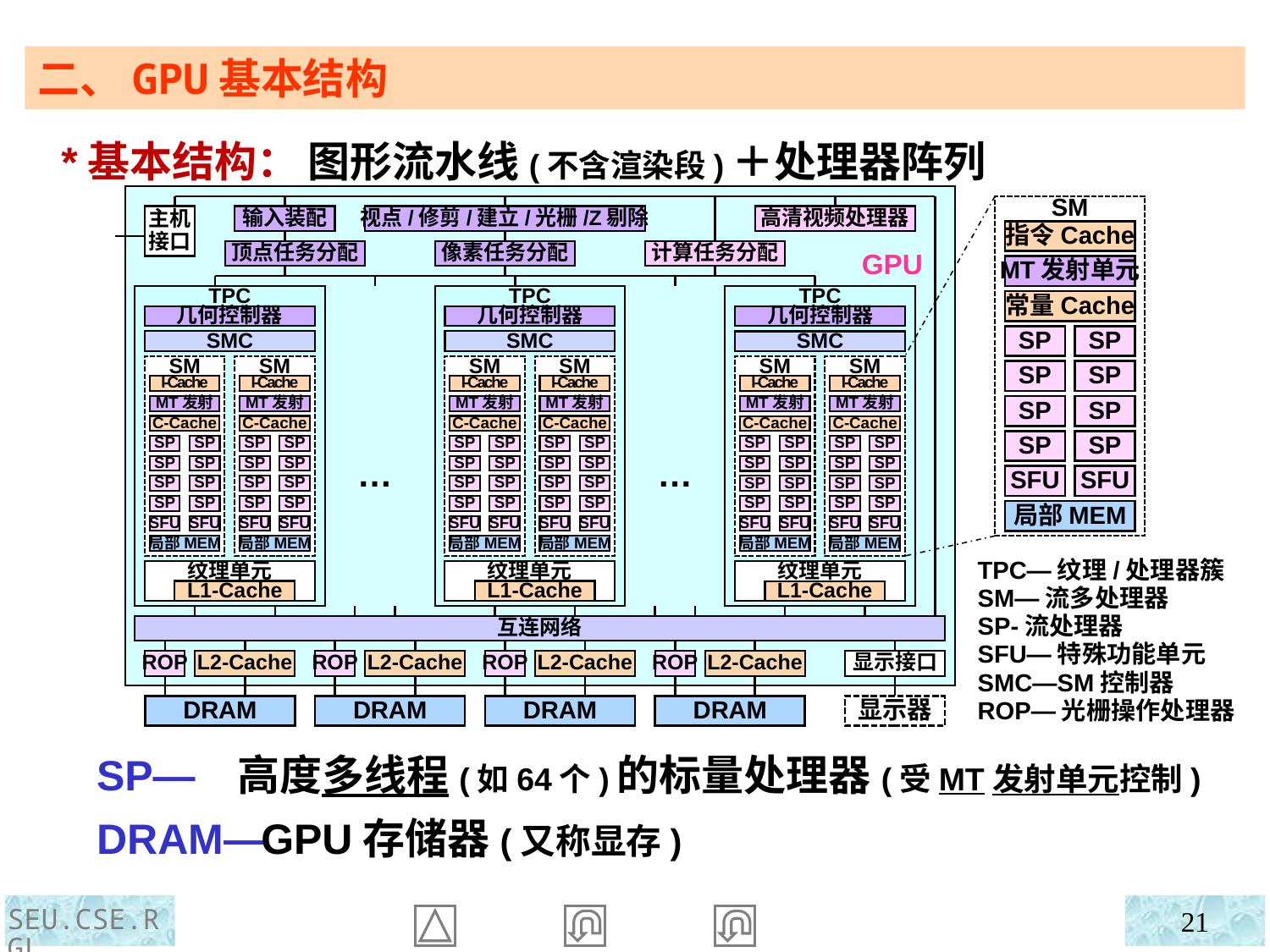

二、GPU基本结构
  *基本结构：

     SP—
     DRAM—
图形流水线(不含渲染段)＋处理器阵列

GPU
SM
指令Cache
MT发射单元
常量Cache
SP
SP
SP
SP
SP
SP
SP
SP
SFU
SFU
局部MEM
主机接口
输入装配
视点/修剪/建立/光栅/Z剔除
高清视频处理器
顶点任务分配
像素任务分配
计算任务分配
TPC
TPC
TPC
几何控制器
几何控制器
几何控制器
SMC
SMC
SMC
SM
SM
SM
SM
SM
SM
I-Cache
I-Cache
I-Cache
I-Cache
I-Cache
I-Cache
MT发射
MT发射
MT发射
MT发射
MT发射
MT发射
C-Cache
C-Cache
C-Cache
C-Cache
C-Cache
C-Cache
SP
SP
SP
SP
SP
SP
SP
SP
SP
SP
SP
SP
SP
SP
SP
SP
…
SP
SP
SP
SP
…
SP
SP
SP
SP
SP
SP
SP
SP
SP
SP
SP
SP
SP
SP
SP
SP
SP
SP
SP
SP
SP
SP
SP
SP
SP
SP
SP
SP
SFU
SFU
SFU
SFU
SFU
SFU
SFU
SFU
SFU
SFU
SFU
SFU
局部MEM
局部MEM
局部MEM
局部MEM
局部MEM
局部MEM
TPC—纹理/处理器簇
SM—流多处理器
SP-流处理器
SFU—特殊功能单元
SMC—SM控制器
ROP—光栅操作处理器
纹理单元
纹理单元
纹理单元
L1-Cache
L1-Cache
L1-Cache
互连网络
ROP
L2-Cache
ROP
L2-Cache
ROP
L2-Cache
ROP
L2-Cache
显示接口
DRAM
DRAM
显示器
DRAM
DRAM
高度多线程(如64个)的标量处理器(受MT发射单元控制)
  GPU存储器(又称显存)
SEU.CSE.RGL
21